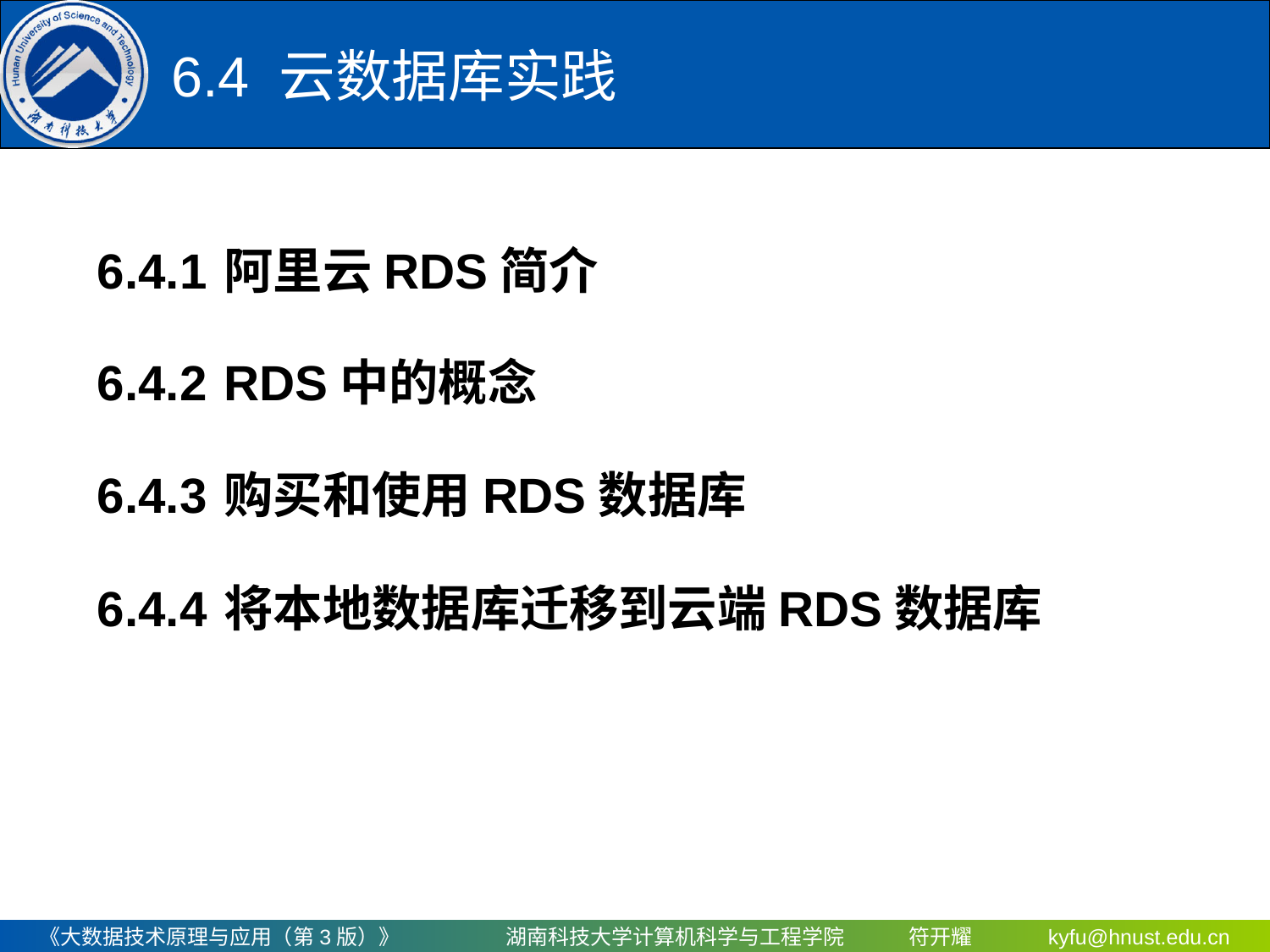

6.4 云数据库实践
6.4.1	阿里云RDS简介
6.4.2	RDS中的概念
6.4.3	购买和使用RDS数据库
6.4.4	将本地数据库迁移到云端RDS数据库